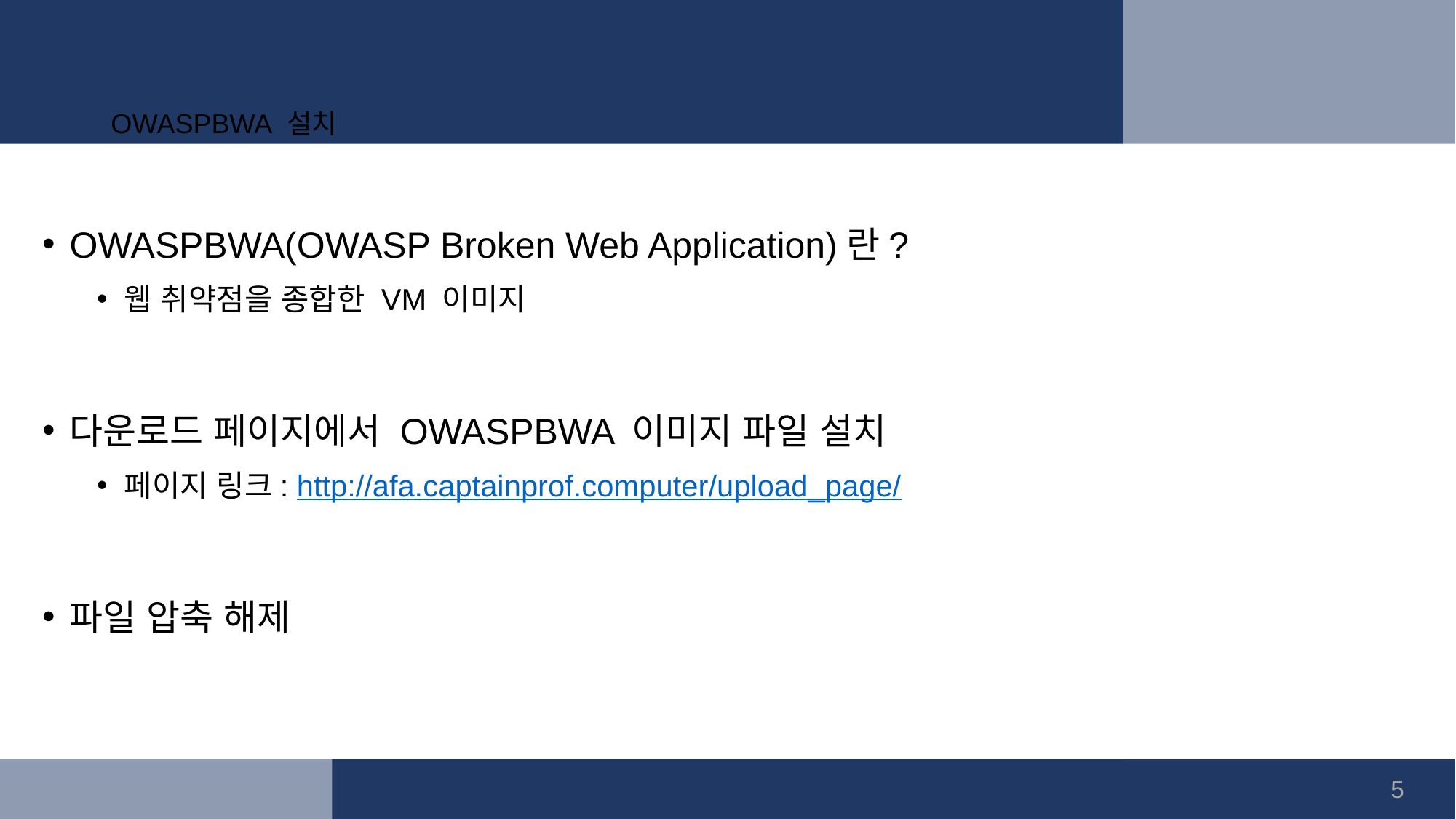

# OWASPBWA 설치
OWASPBWA(OWASP Broken Web Application)란?
웹 취약점을 종합한 VM 이미지

다운로드 페이지에서 OWASPBWA 이미지 파일 설치
페이지 링크: http://afa.captainprof.computer/upload_page/

파일 압축 해제

5